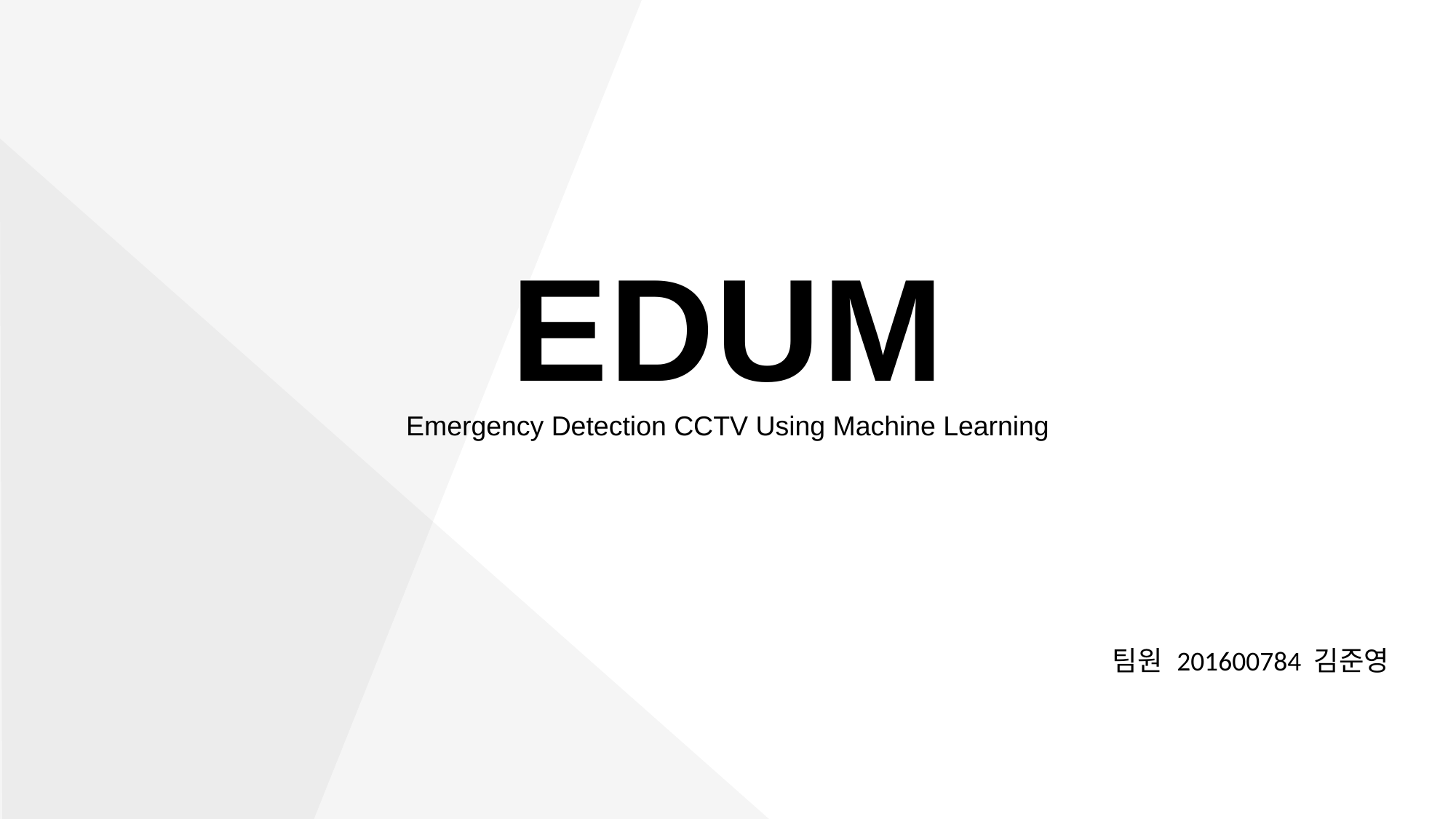

EDUM
Emergency Detection CCTV Using Machine Learning

FREE PPT TEMPLATE BY DELIGHT.
팀원 201600784 김준영